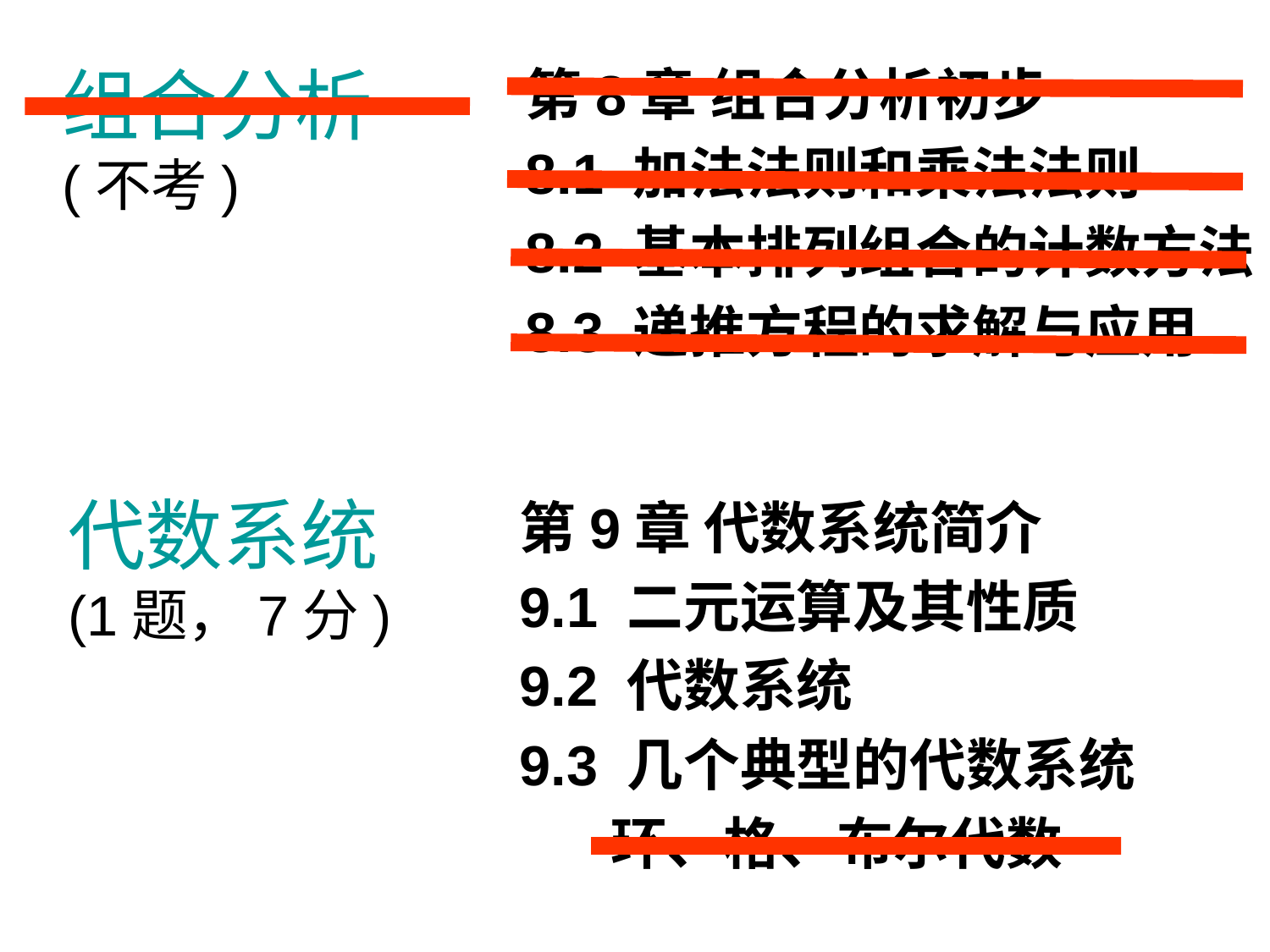

第8章 组合分析初步
8.1 加法法则和乘法法则
8.2 基本排列组合的计数方法
8.3 递推方程的求解与应用
# 组合分析 (不考)

第9章 代数系统简介
9.1 二元运算及其性质
9.2 代数系统
9.3 几个典型的代数系统
      环、格、布尔代数
代数系统
(1题，7分)